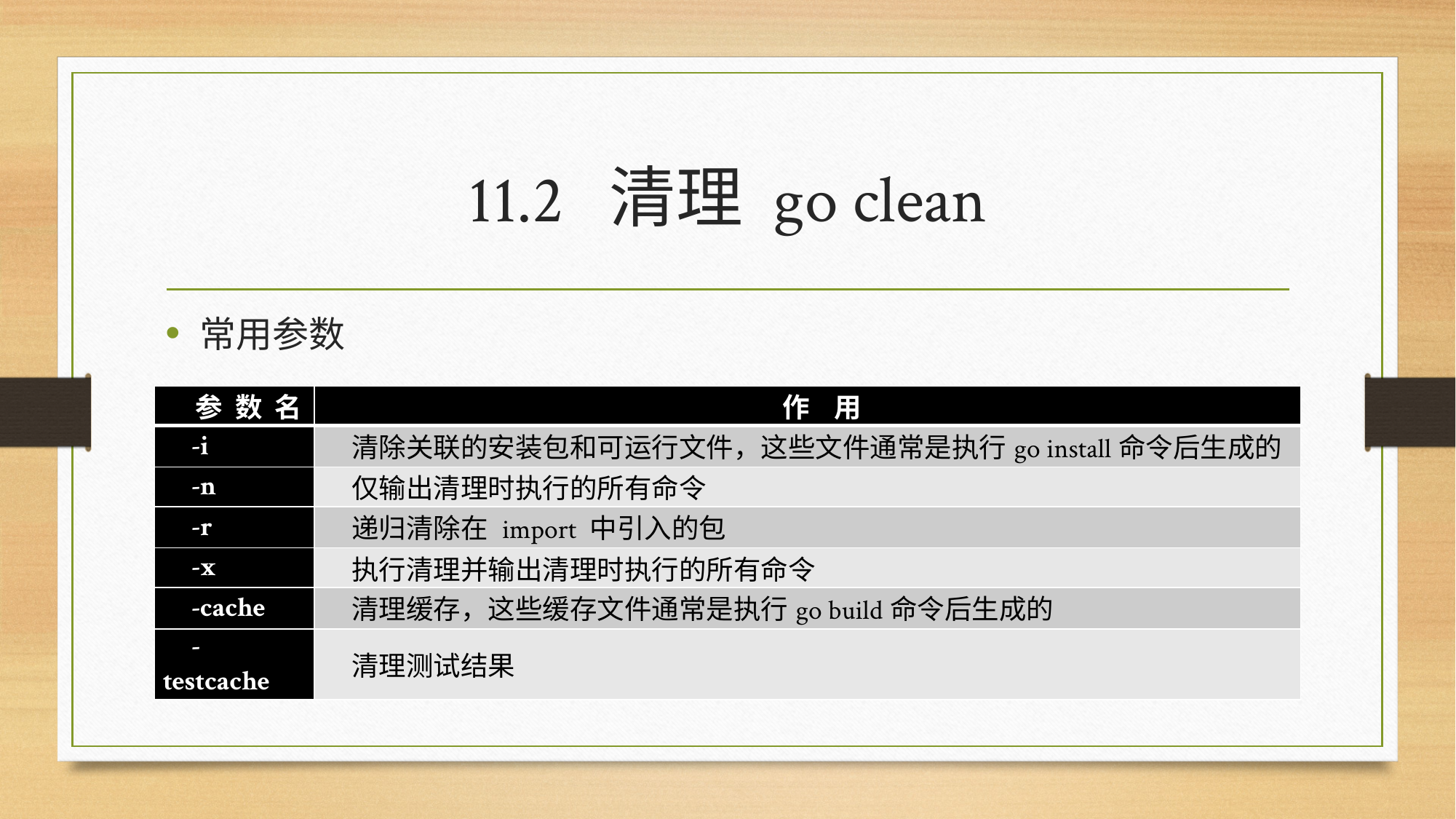

# 11.2  清理 go clean
常用参数
| 参 数 名 | 作 用 |
| --- | --- |
| -i | 清除关联的安装包和可运行文件，这些文件通常是执行go install命令后生成的 |
| -n | 仅输出清理时执行的所有命令 |
| -r | 递归清除在 import 中引入的包 |
| -x | 执行清理并输出清理时执行的所有命令 |
| -cache | 清理缓存，这些缓存文件通常是执行go build命令后生成的 |
| -testcache | 清理测试结果 |